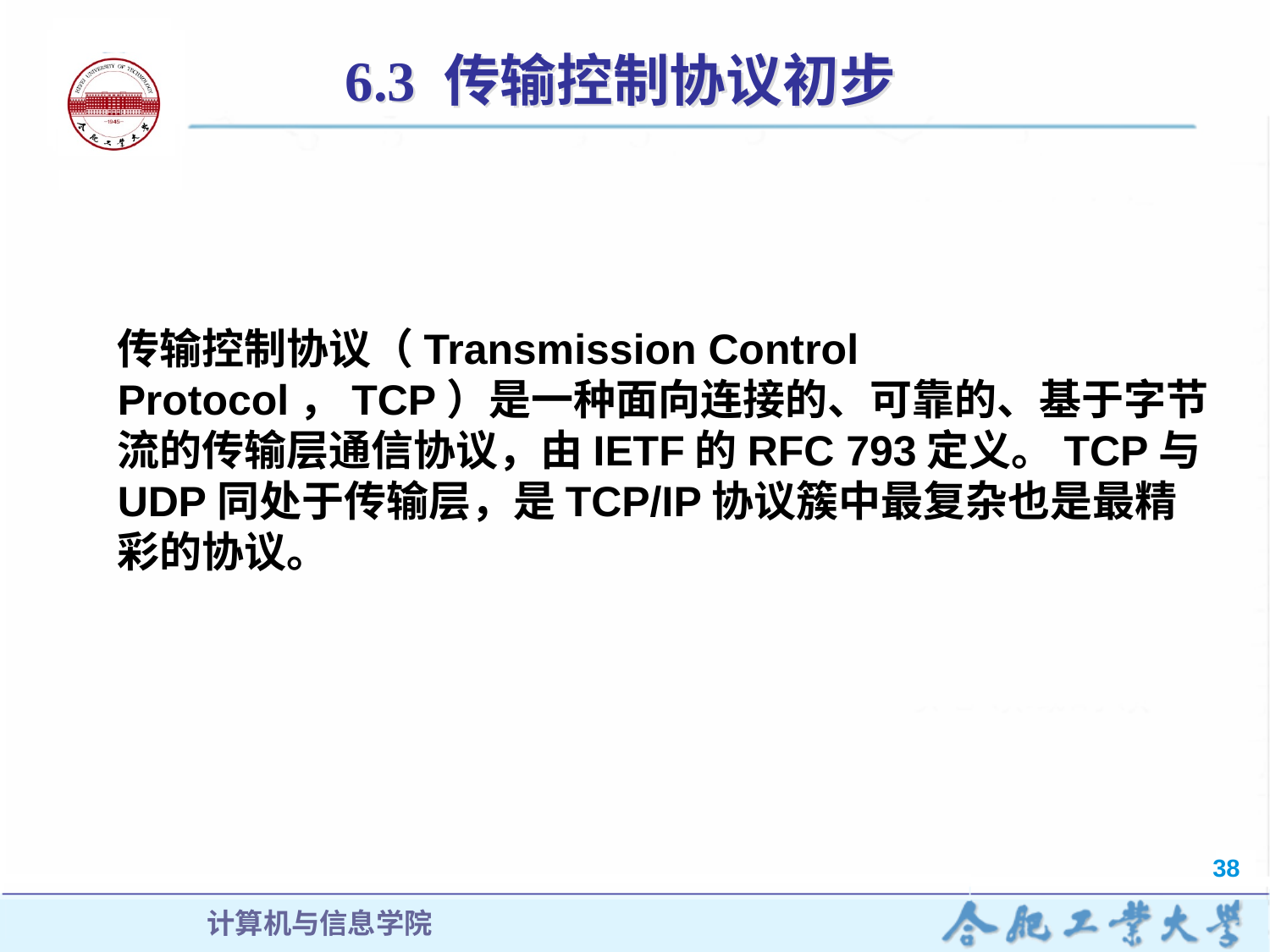

# 6.3 传输控制协议初步
传输控制协议（Transmission Control Protocol，TCP）是一种面向连接的、可靠的、基于字节流的传输层通信协议，由IETF的RFC 793定义。TCP与UDP同处于传输层，是TCP/IP协议簇中最复杂也是最精彩的协议。